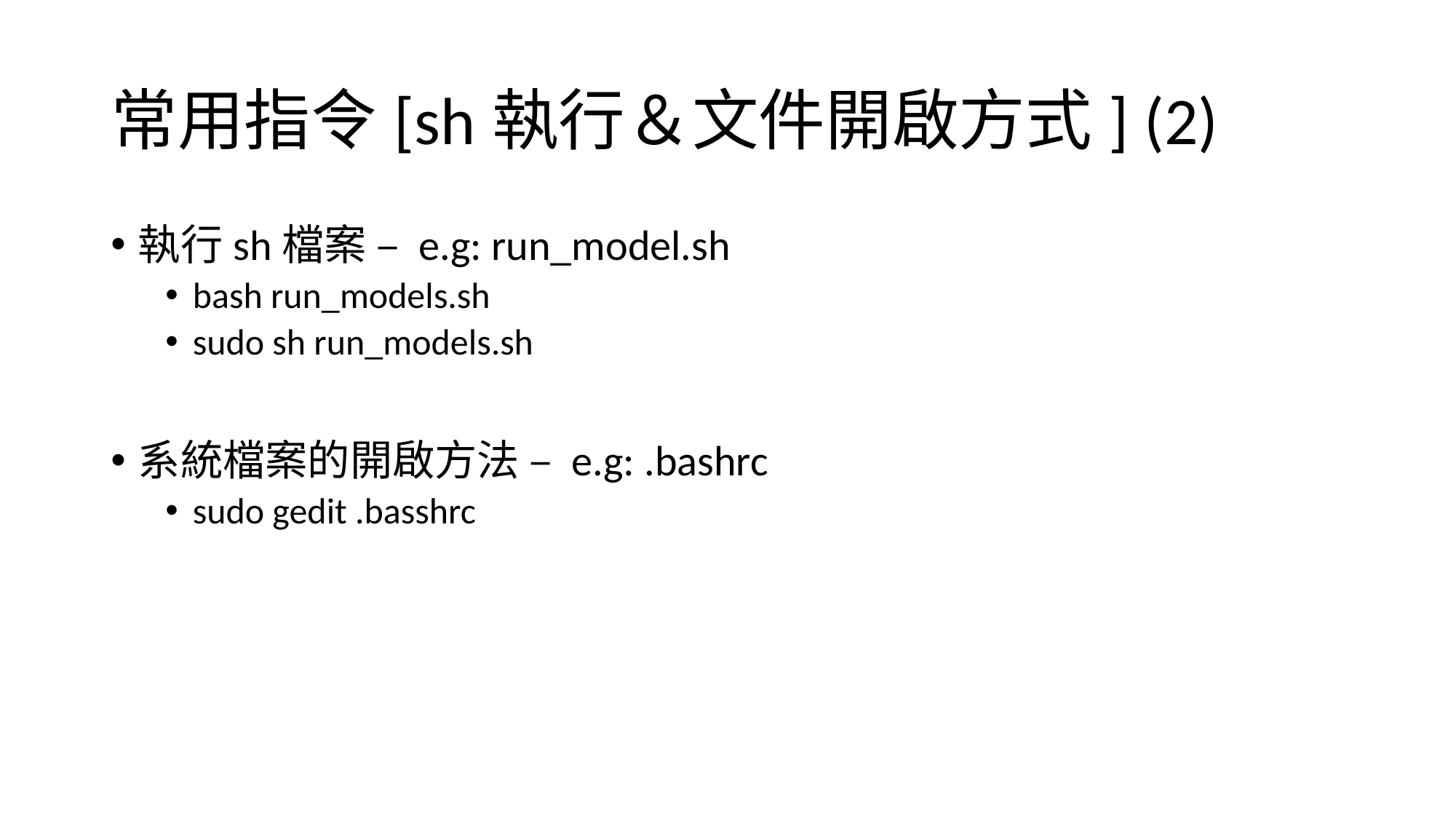

# 常用指令[sh執行＆文件開啟方式] (2)
執行sh檔案 – e.g: run_model.sh
bash run_models.sh
sudo sh run_models.sh

系統檔案的開啟方法 – e.g: .bashrc
sudo gedit .basshrc